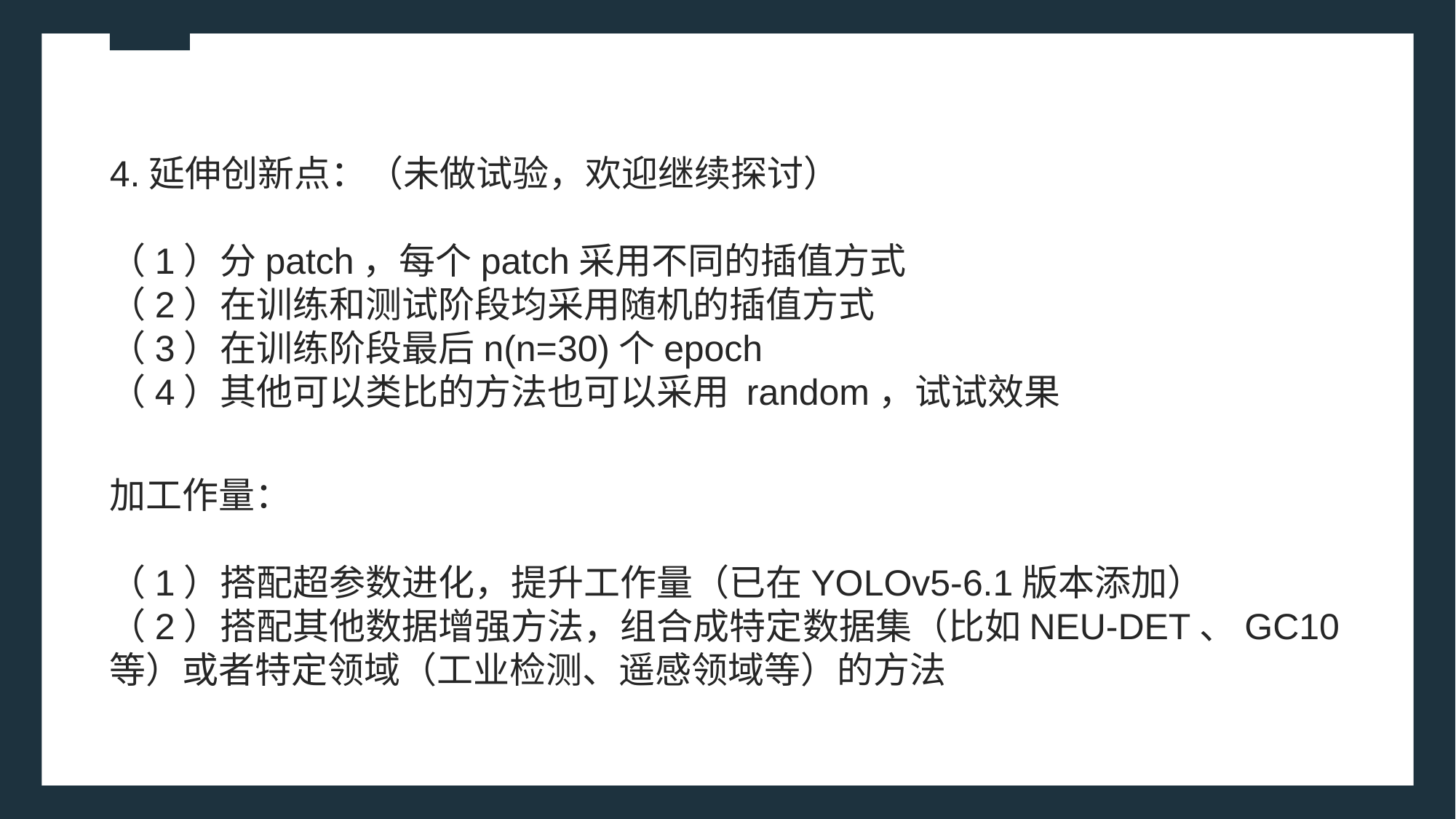

4.延伸创新点：（未做试验，欢迎继续探讨）

（1）分patch，每个patch采用不同的插值方式
（2）在训练和测试阶段均采用随机的插值方式
（3）在训练阶段最后n(n=30)个epoch
（4）其他可以类比的方法也可以采用 random，试试效果

加工作量：

（1）搭配超参数进化，提升工作量（已在YOLOv5-6.1版本添加）
（2）搭配其他数据增强方法，组合成特定数据集（比如NEU-DET、GC10等）或者特定领域（工业检测、遥感领域等）的方法